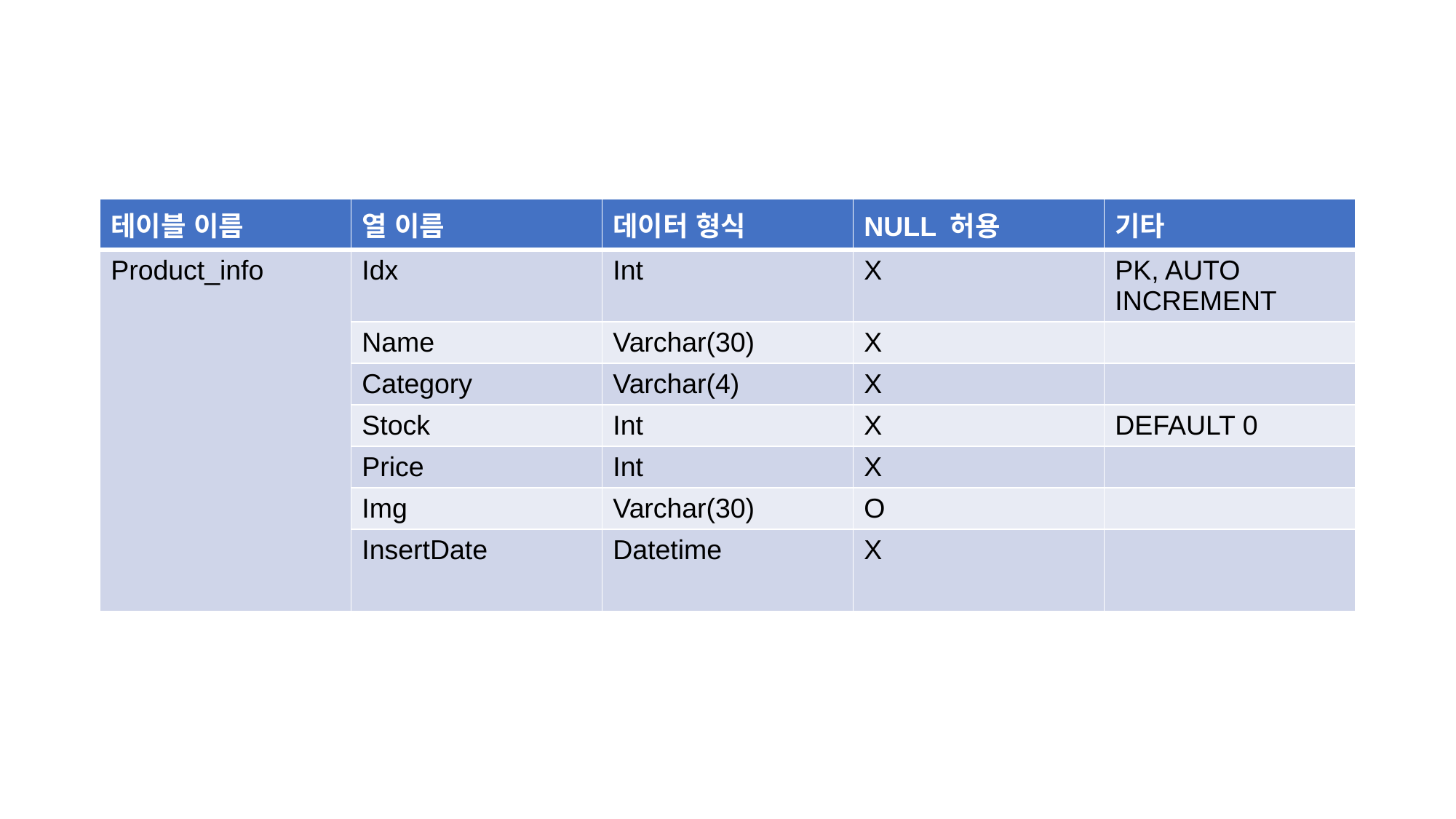

| 테이블 이름 | 열 이름 | 데이터 형식 | NULL 허용 | 기타 |
| --- | --- | --- | --- | --- |
| Product\_info | Idx | Int | X | PK, AUTO INCREMENT |
|  | Name | Varchar(30) | X |  |
|  | Category | Varchar(4) | X |  |
|  | Stock | Int | X | DEFAULT 0 |
|  | Price | Int | X |  |
|  | Img | Varchar(30) | O |  |
|  | InsertDate | Datetime | X |  |